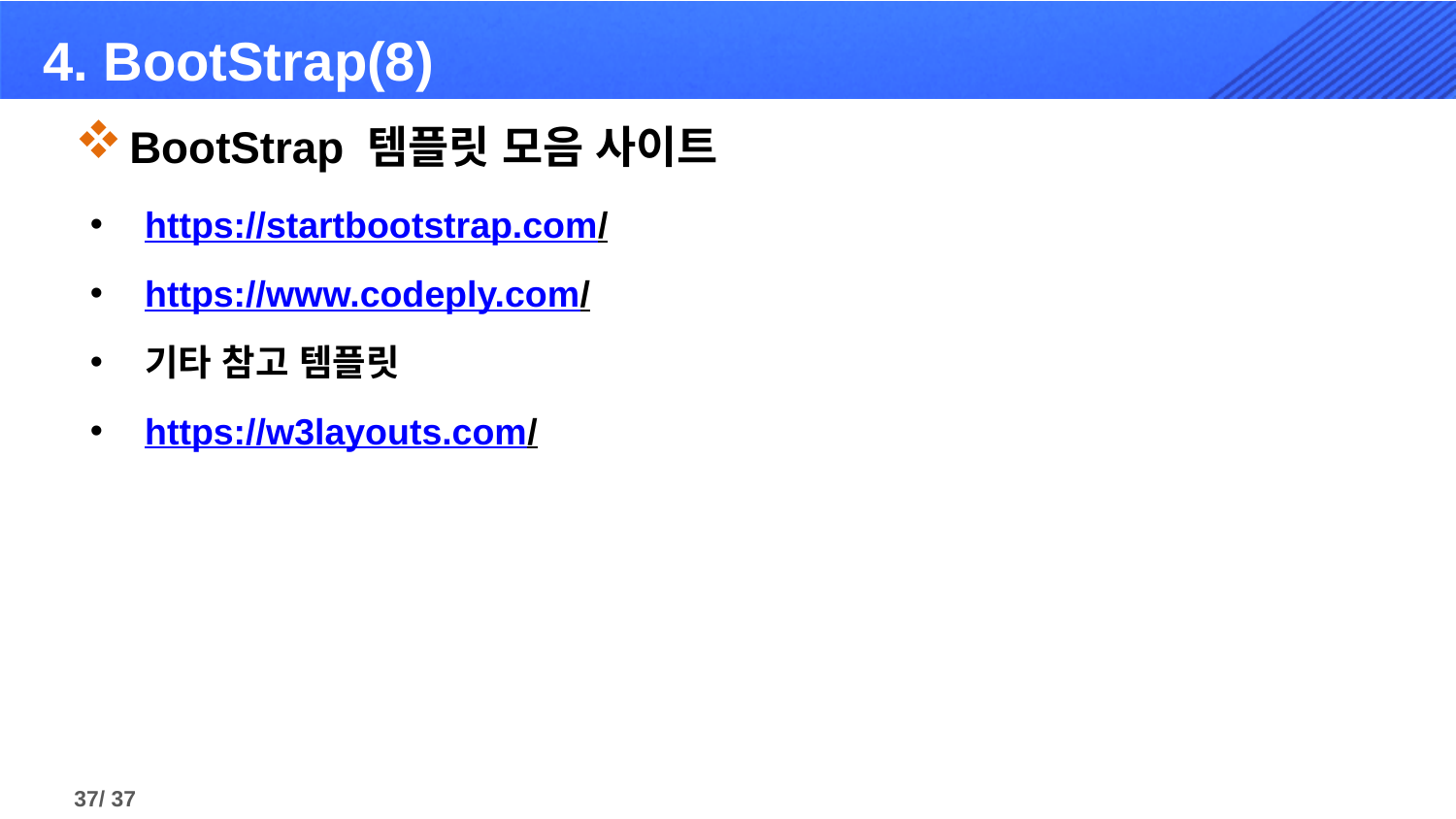

# 4. BootStrap(8)
BootStrap 템플릿 모음 사이트
https://startbootstrap.com/
https://www.codeply.com/
기타 참고 템플릿
https://w3layouts.com/